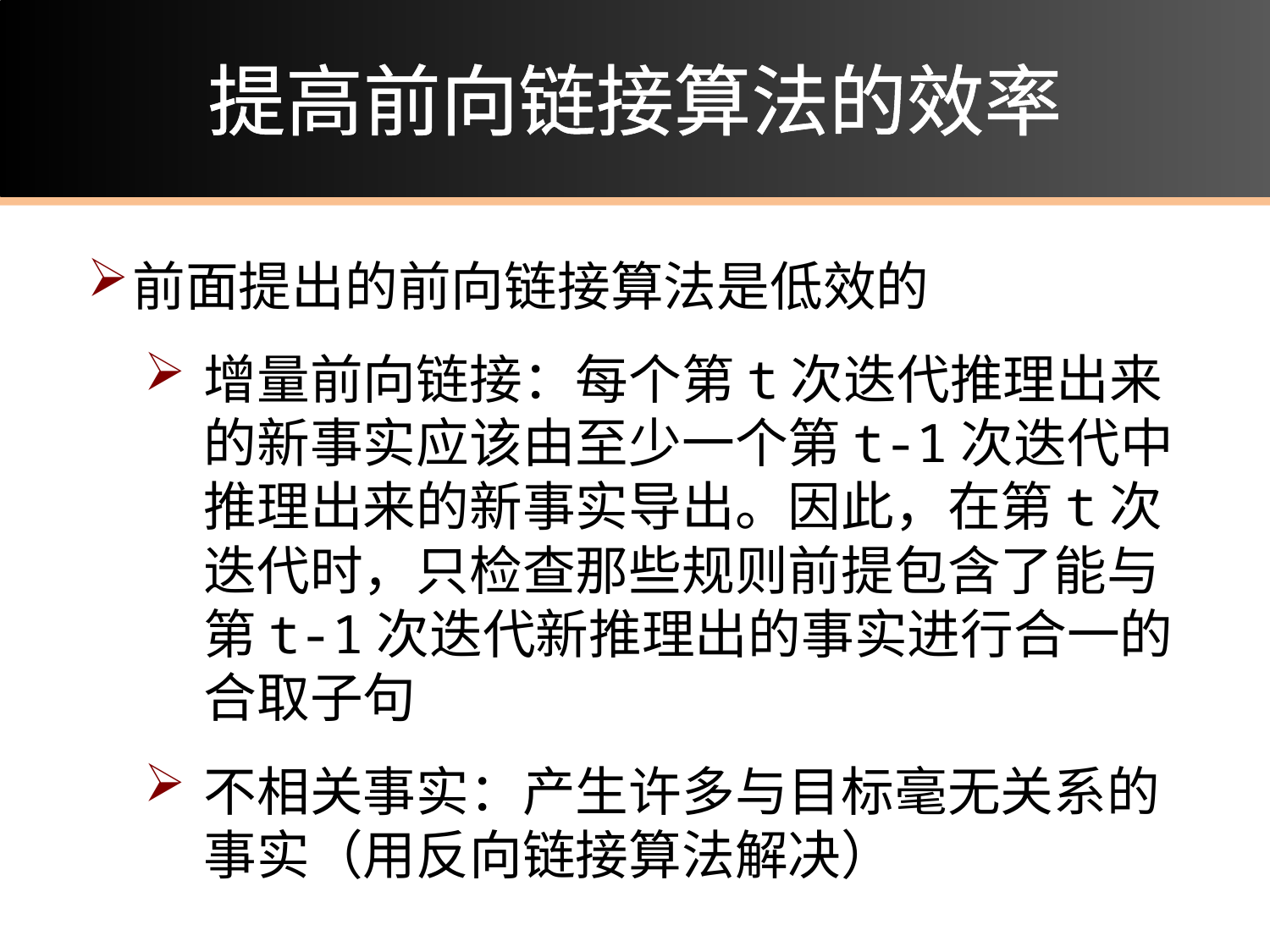

# 提高前向链接算法的效率
前面提出的前向链接算法是低效的
增量前向链接：每个第t次迭代推理出来的新事实应该由至少一个第t-1次迭代中推理出来的新事实导出。因此，在第t次迭代时，只检查那些规则前提包含了能与第t-1次迭代新推理出的事实进行合一的合取子句
不相关事实：产生许多与目标毫无关系的事实（用反向链接算法解决）